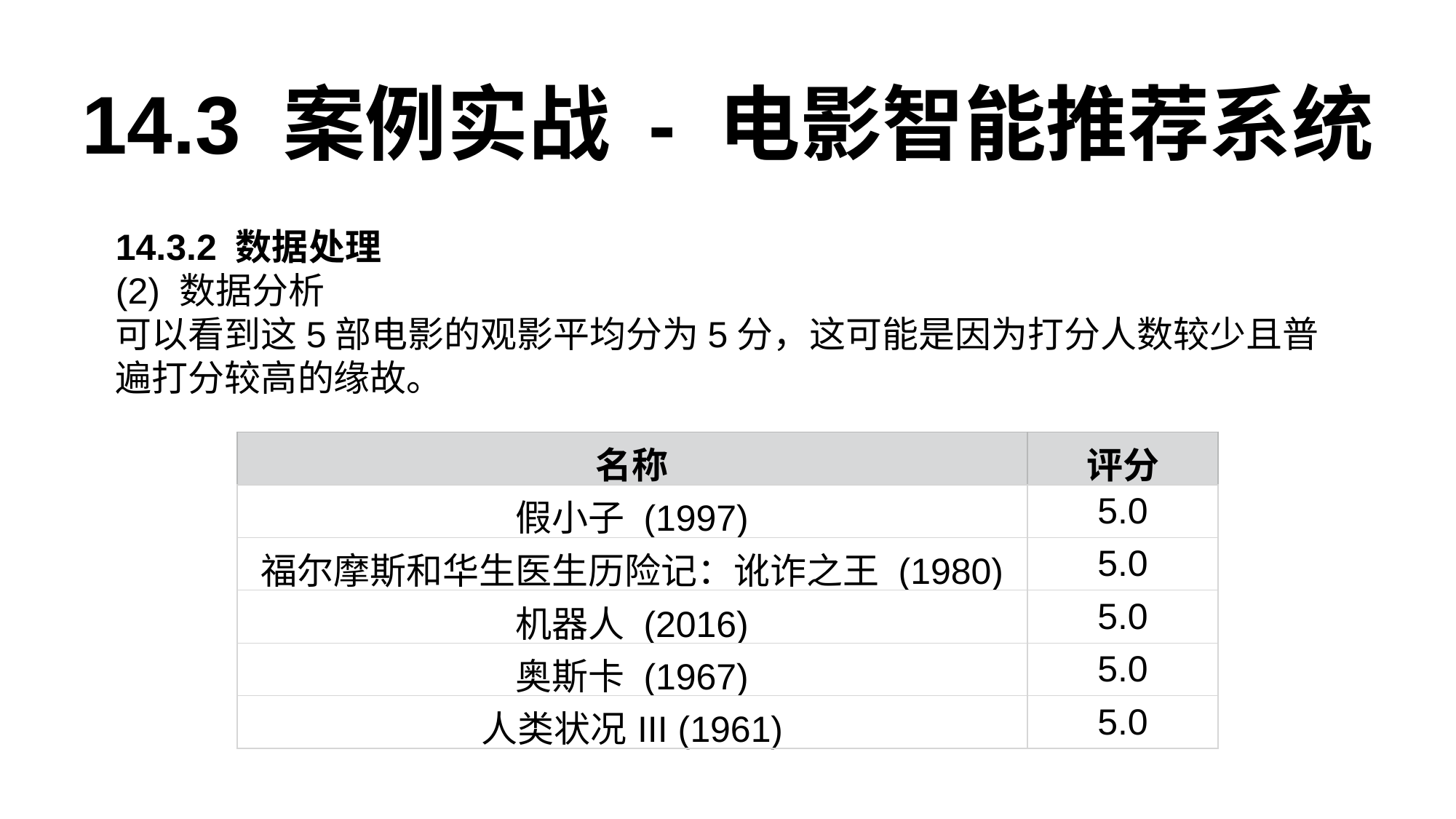

14.3 案例实战 - 电影智能推荐系统
14.3.2 数据处理
(2) 数据分析
可以看到这5部电影的观影平均分为5分，这可能是因为打分人数较少且普遍打分较高的缘故。
| 名称 | 评分 |
| --- | --- |
| 假小子 (1997) | 5.0 |
| 福尔摩斯和华生医生历险记：讹诈之王 (1980) | 5.0 |
| 机器人 (2016) | 5.0 |
| 奥斯卡 (1967) | 5.0 |
| 人类状况III (1961) | 5.0 |